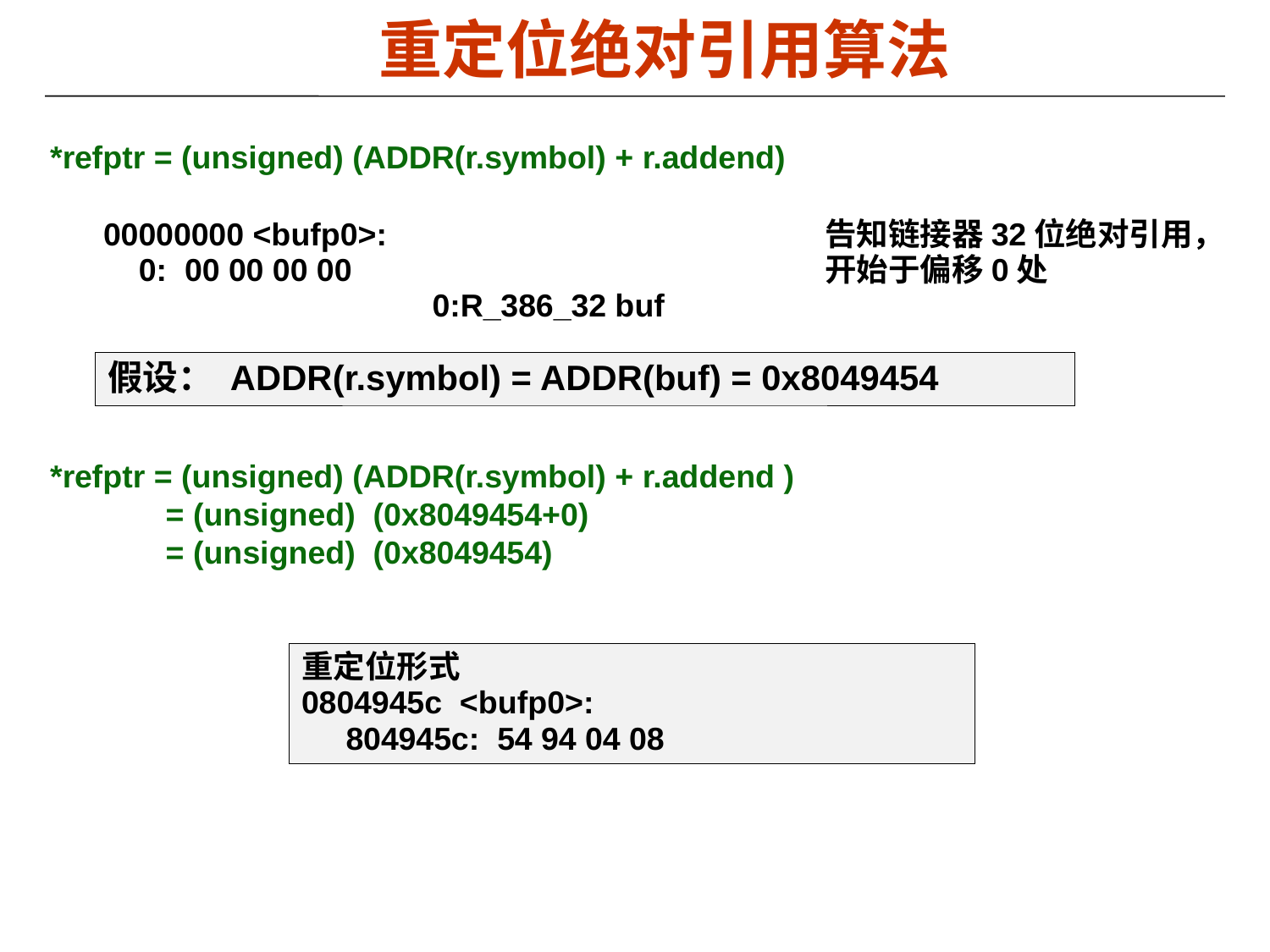

重定位绝对引用算法
*refptr = (unsigned) (ADDR(r.symbol) + r.addend)
00000000 <bufp0>:
    0:  00 00 00 00
                                     0:R_386_32 buf
告知链接器32位绝对引用，
开始于偏移0处
假设： ADDR(r.symbol) = ADDR(buf) = 0x8049454
*refptr = (unsigned) (ADDR(r.symbol) + r.addend )
             = (unsigned)  (0x8049454+0)
             = (unsigned)  (0x8049454)
重定位形式
0804945c  <bufp0>:
     804945c:  54 94 04 08